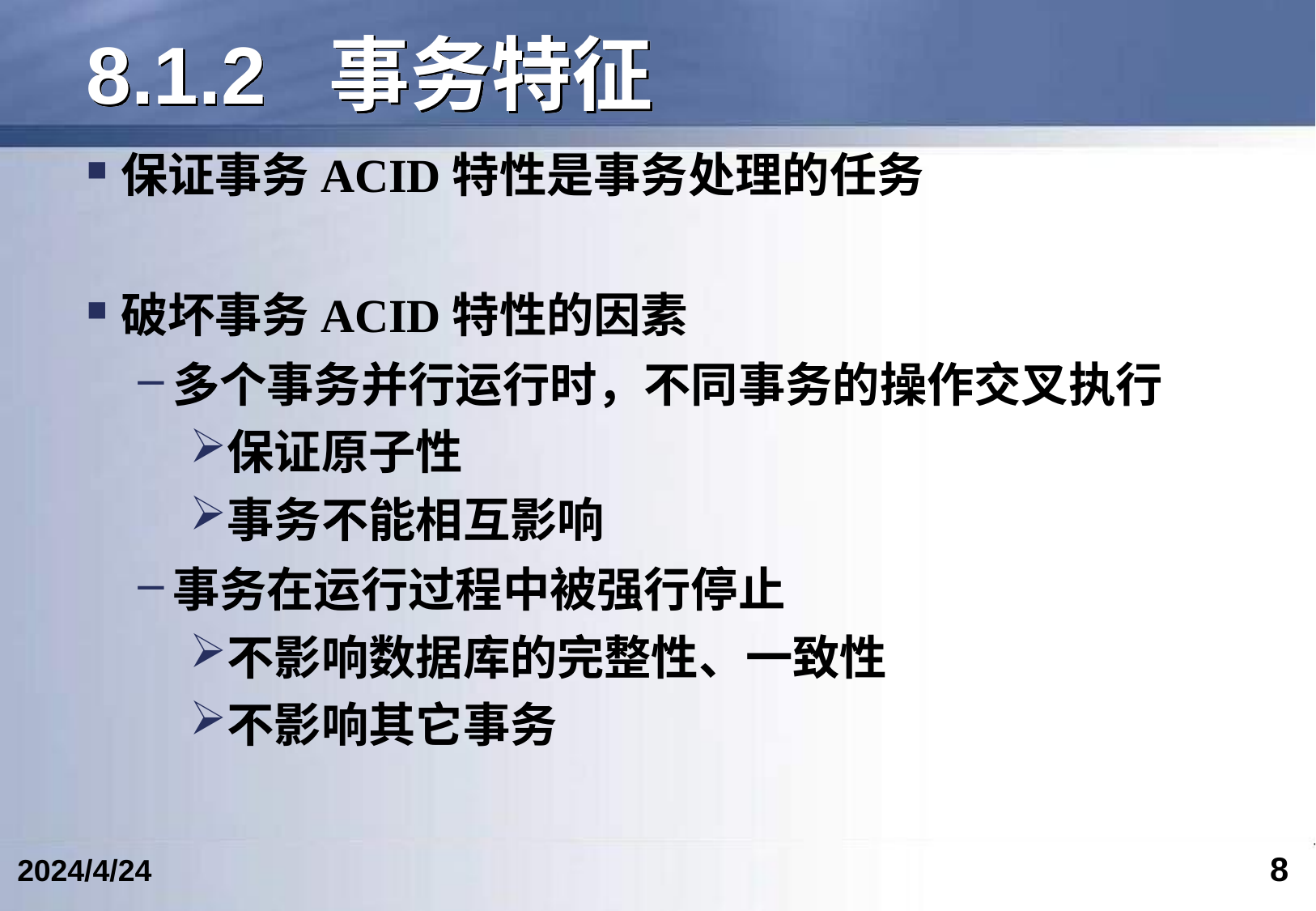

# 8.1.2	事务特征
保证事务ACID特性是事务处理的任务

破坏事务ACID特性的因素
多个事务并行运行时，不同事务的操作交叉执行
保证原子性
事务不能相互影响
事务在运行过程中被强行停止
不影响数据库的完整性、一致性
不影响其它事务
8
2024/4/24